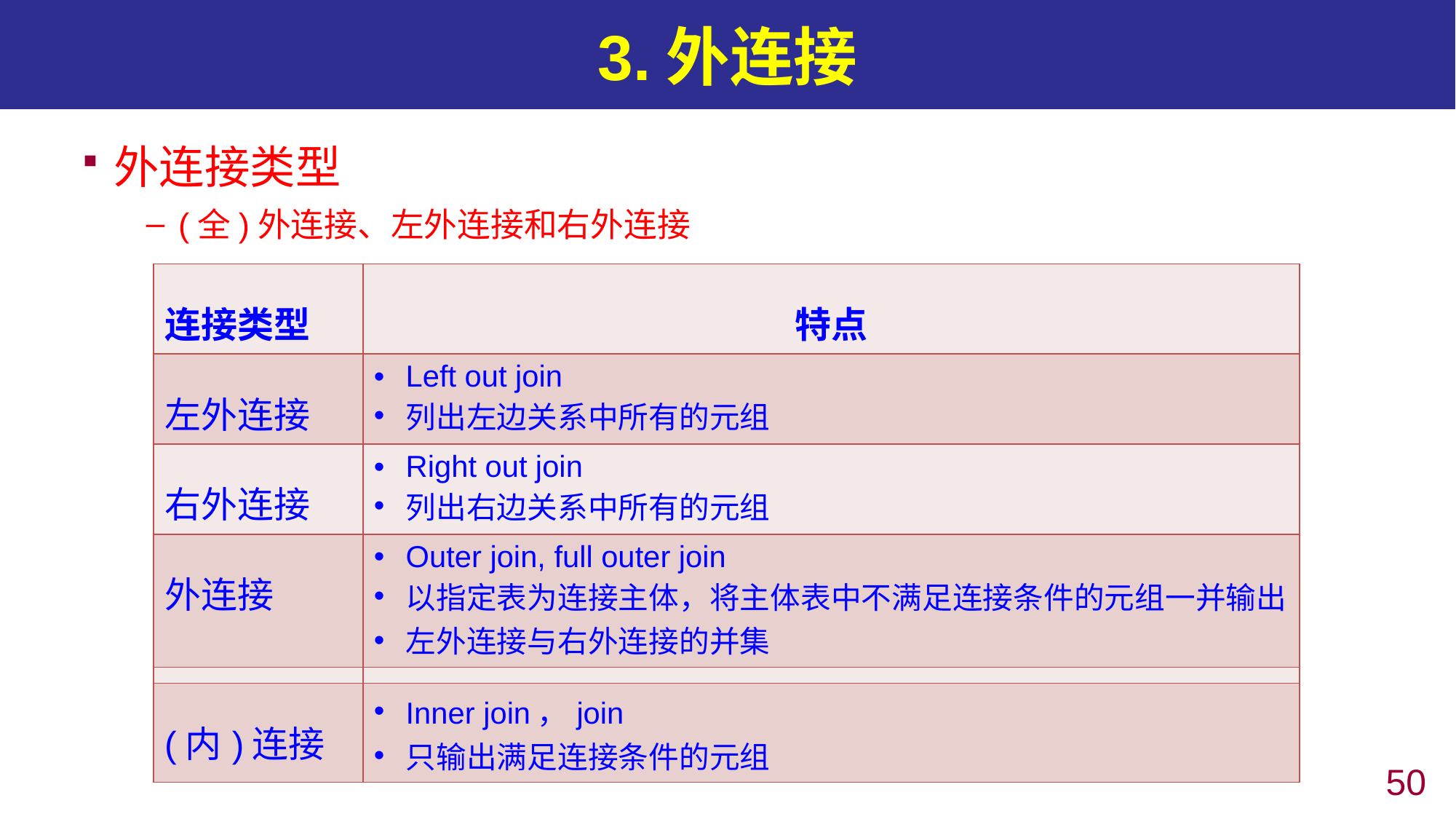

# 3.外连接
外连接类型
(全)外连接、左外连接和右外连接
| 连接类型 | 特点 |
| --- | --- |
| 左外连接 | Left out join 列出左边关系中所有的元组 |
| 右外连接 | Right out join 列出右边关系中所有的元组 |
| 外连接 | Outer join, full outer join 以指定表为连接主体，将主体表中不满足连接条件的元组一并输出 左外连接与右外连接的并集 |
|  |  |
| (内)连接 | Inner join，join 只输出满足连接条件的元组 |
50